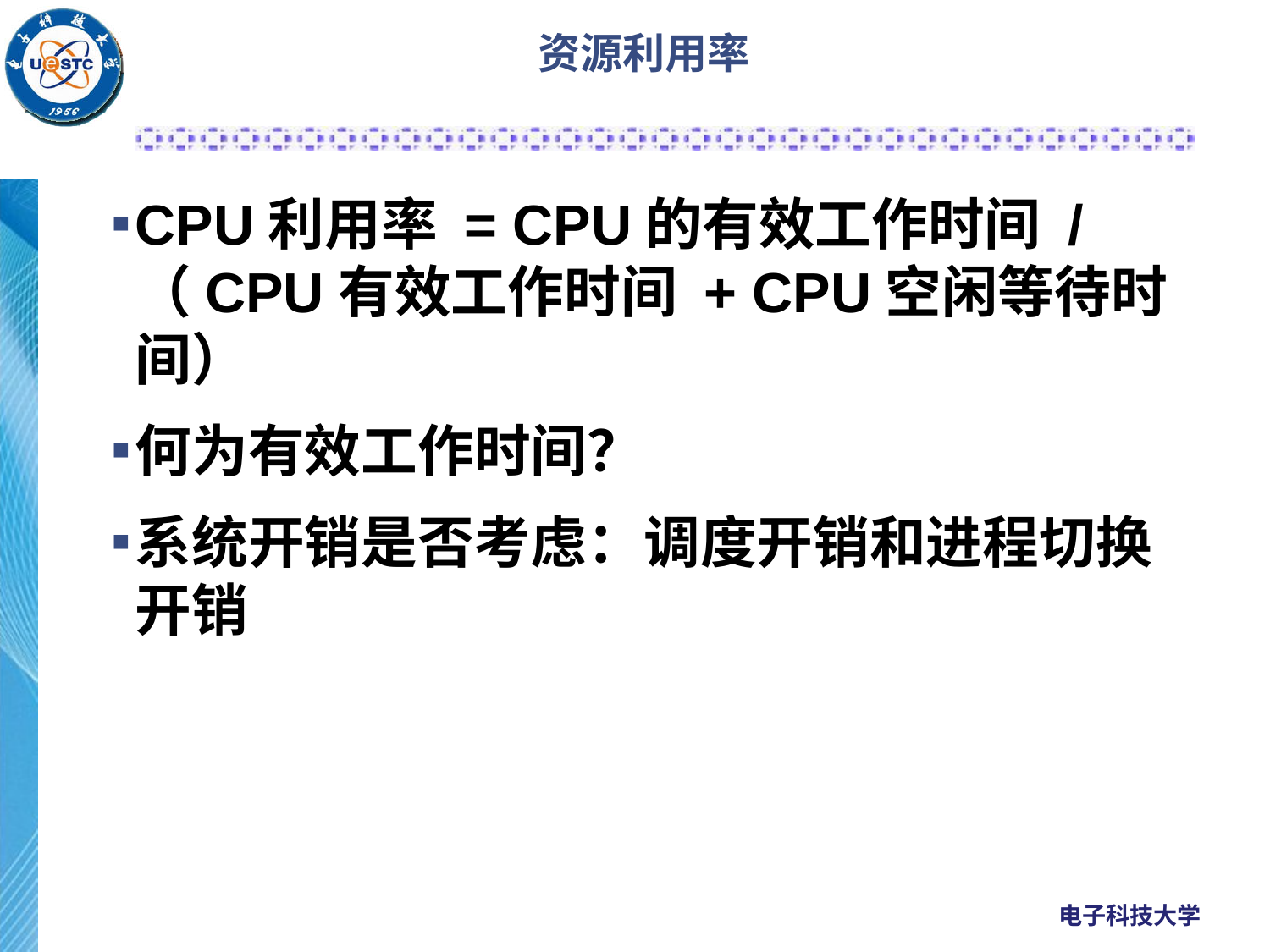

# 资源利用率
CPU利用率 = CPU的有效工作时间 / （CPU有效工作时间 + CPU空闲等待时间）
何为有效工作时间？
系统开销是否考虑：调度开销和进程切换开销